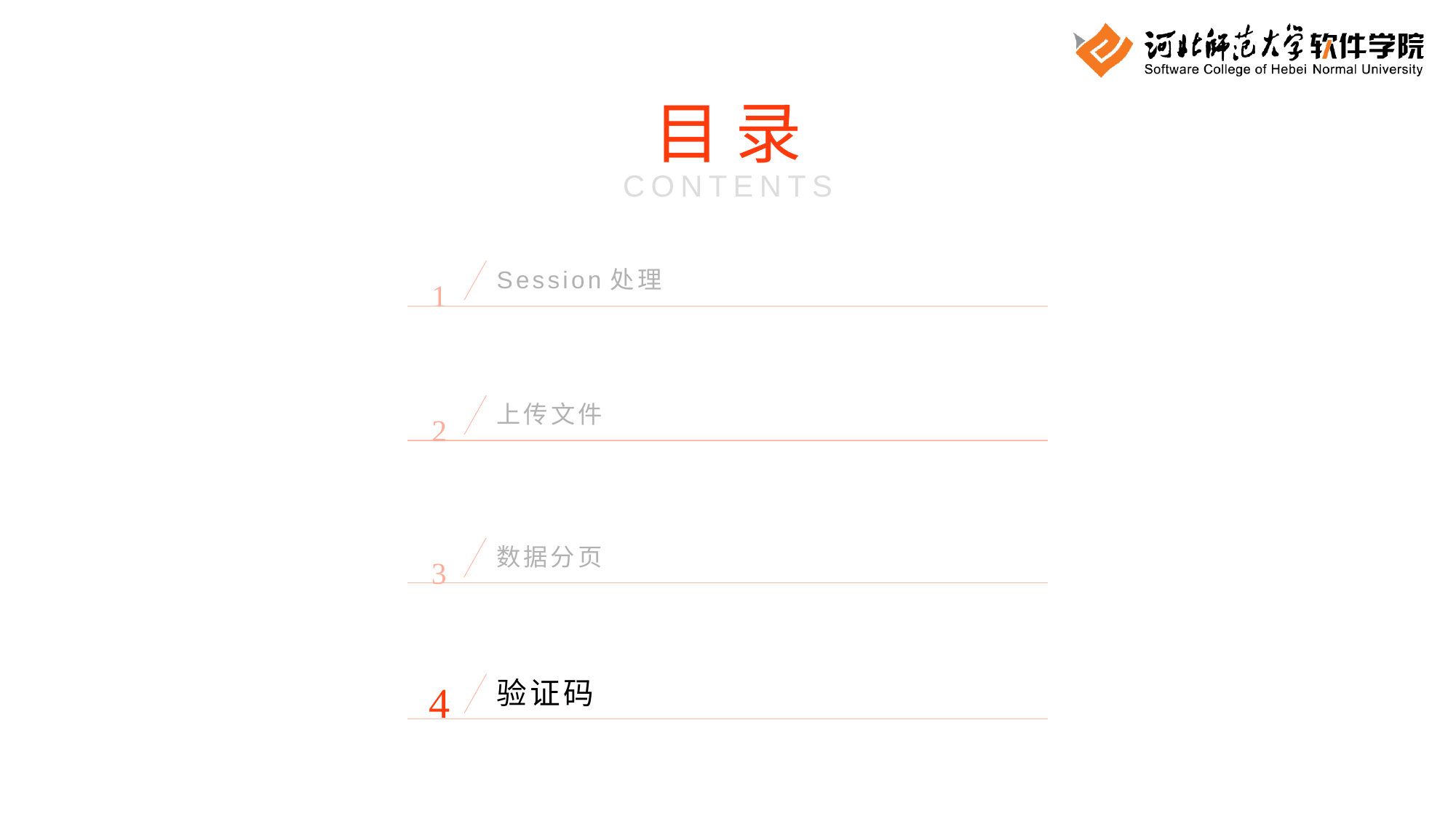

目 录
CONTENTS
1
Session处理
2
上传文件
3
数据分页
4
验证码